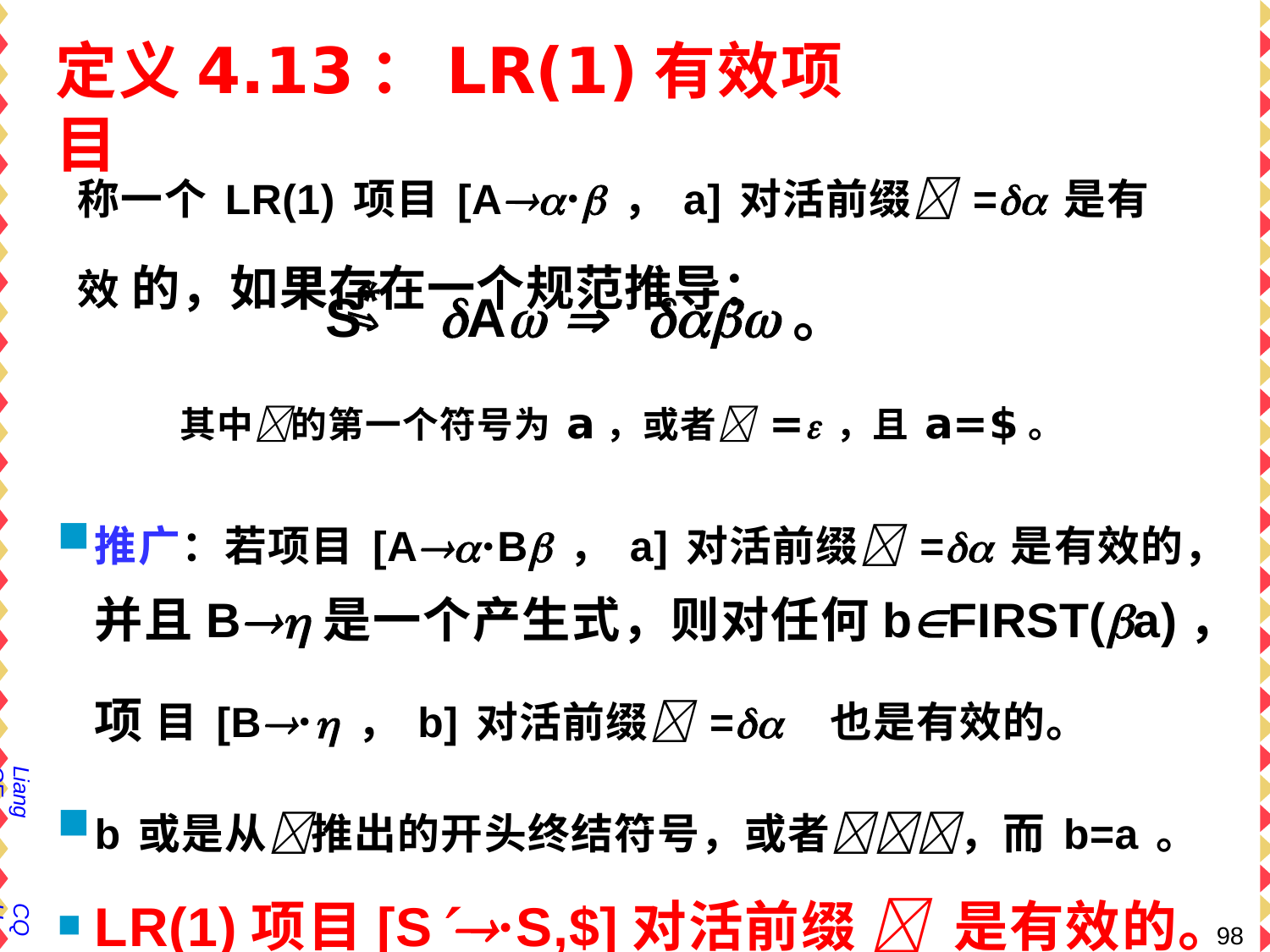

# 定义4.13：LR(1)有效项目
称一个LR(1)项目[A→α·β，a]对活前缀γ=δα是有效 的，如果存在一个规范推导：
S	δAω	⇒	δαβω。
其中ω的第一个符号为a，或者ω=ε，且a=$。
推广：若项目[A→α·Bβ，a]对活前缀γ=δα是有效的，  并且B→η是一个产生式，则对任何b∈FIRST(βa)，项 目[B→·η，b]对活前缀γ=δα 也是有效的。
b或是从β推出的开头终结符号，或者β⇒ε，而b=a。
LR(1)项目[S′→·S,$]对活前缀 ε 是有效的。
*⇑
Liang GE
CQU
98